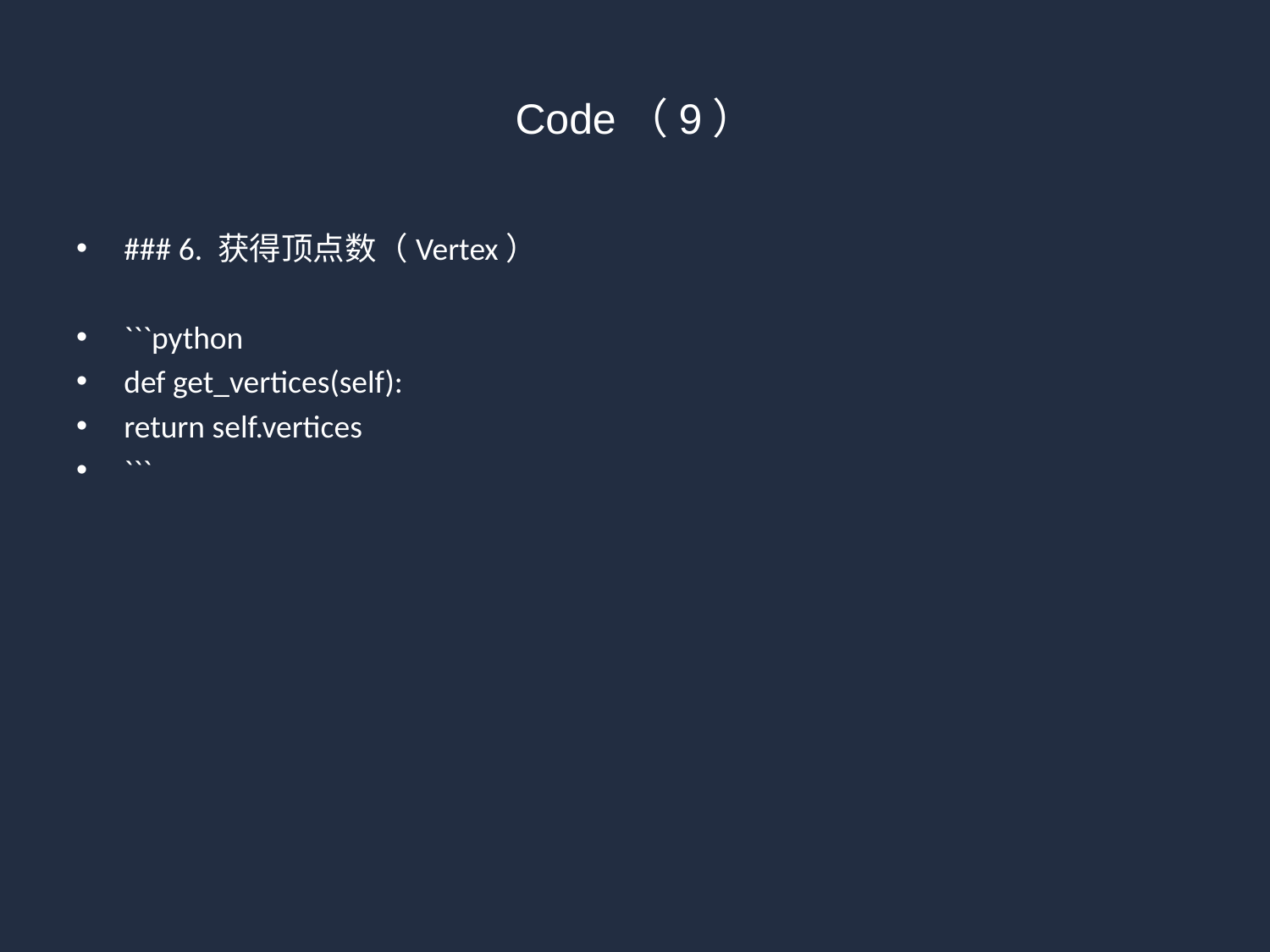

# Code（9）
### 6. 获得顶点数（Vertex）

```python
def get_vertices(self):
return self.vertices
```